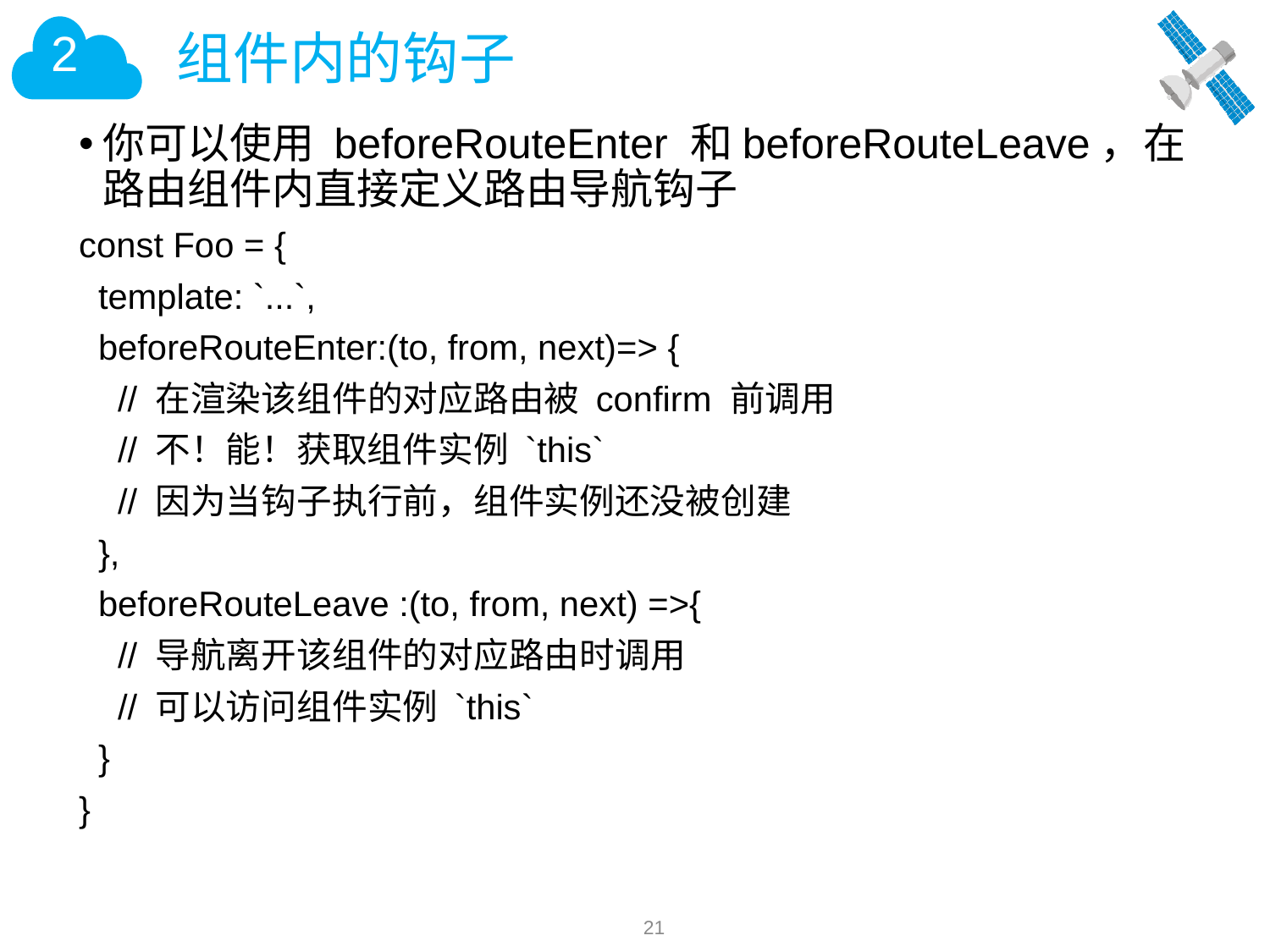

# 组件内的钩子
你可以使用 beforeRouteEnter 和beforeRouteLeave，在路由组件内直接定义路由导航钩子
const Foo = {
  template: `...`,
  beforeRouteEnter:(to, from, next)=> {
    // 在渲染该组件的对应路由被 confirm 前调用
    // 不！能！获取组件实例 `this`
    // 因为当钩子执行前，组件实例还没被创建
  },
  beforeRouteLeave :(to, from, next) =>{
    // 导航离开该组件的对应路由时调用
    // 可以访问组件实例 `this`
  }
}
21